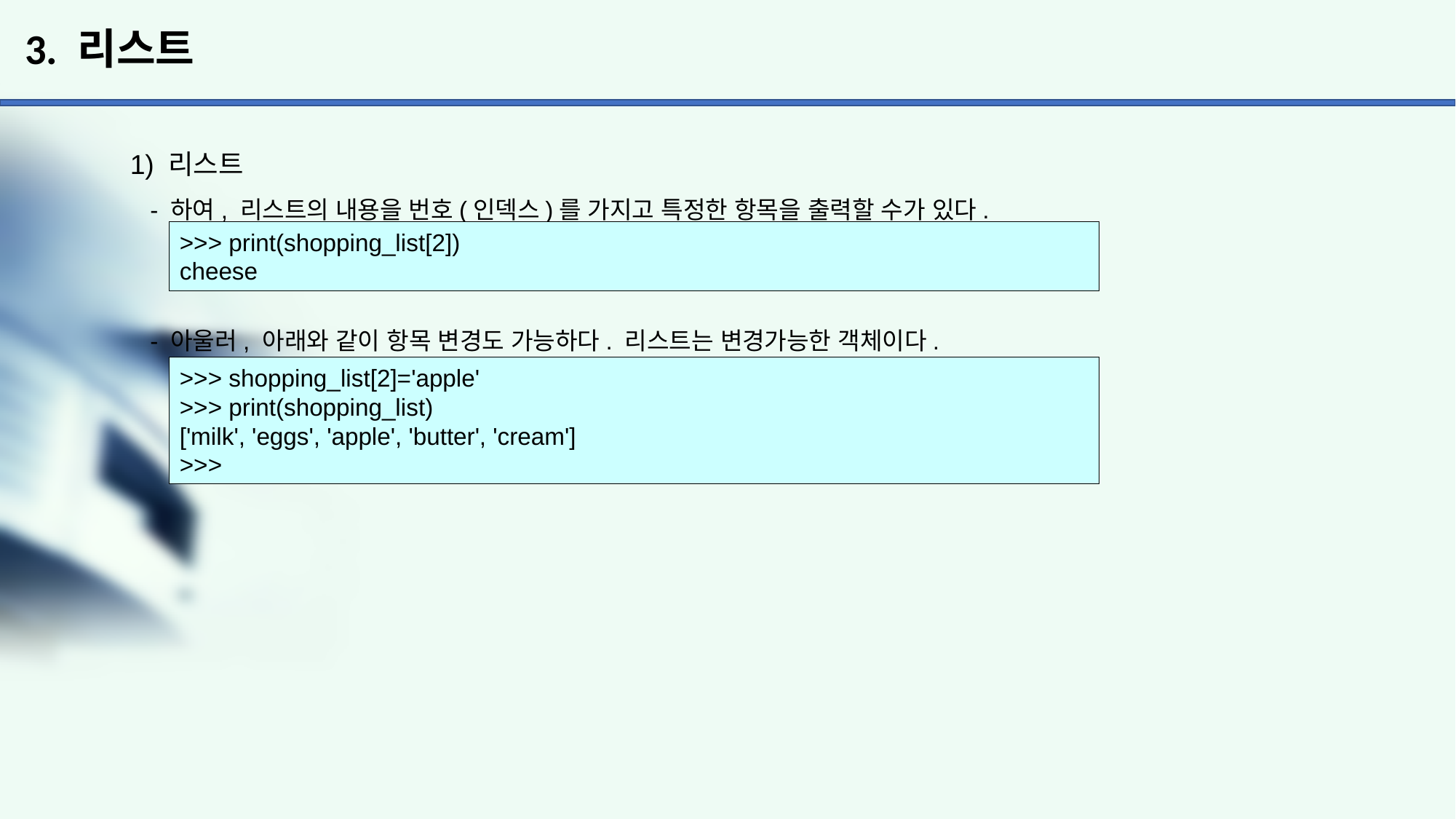

# 3. 리스트
1) 리스트
   - 하여, 리스트의 내용을 번호(인덱스)를 가지고 특정한 항목을 출력할 수가 있다.

   - 아울러, 아래와 같이 항목 변경도 가능하다. 리스트는 변경가능한 객체이다.
>>> print(shopping_list[2])
cheese
>>> shopping_list[2]='apple'
>>> print(shopping_list)
['milk', 'eggs', 'apple', 'butter', 'cream']
>>>